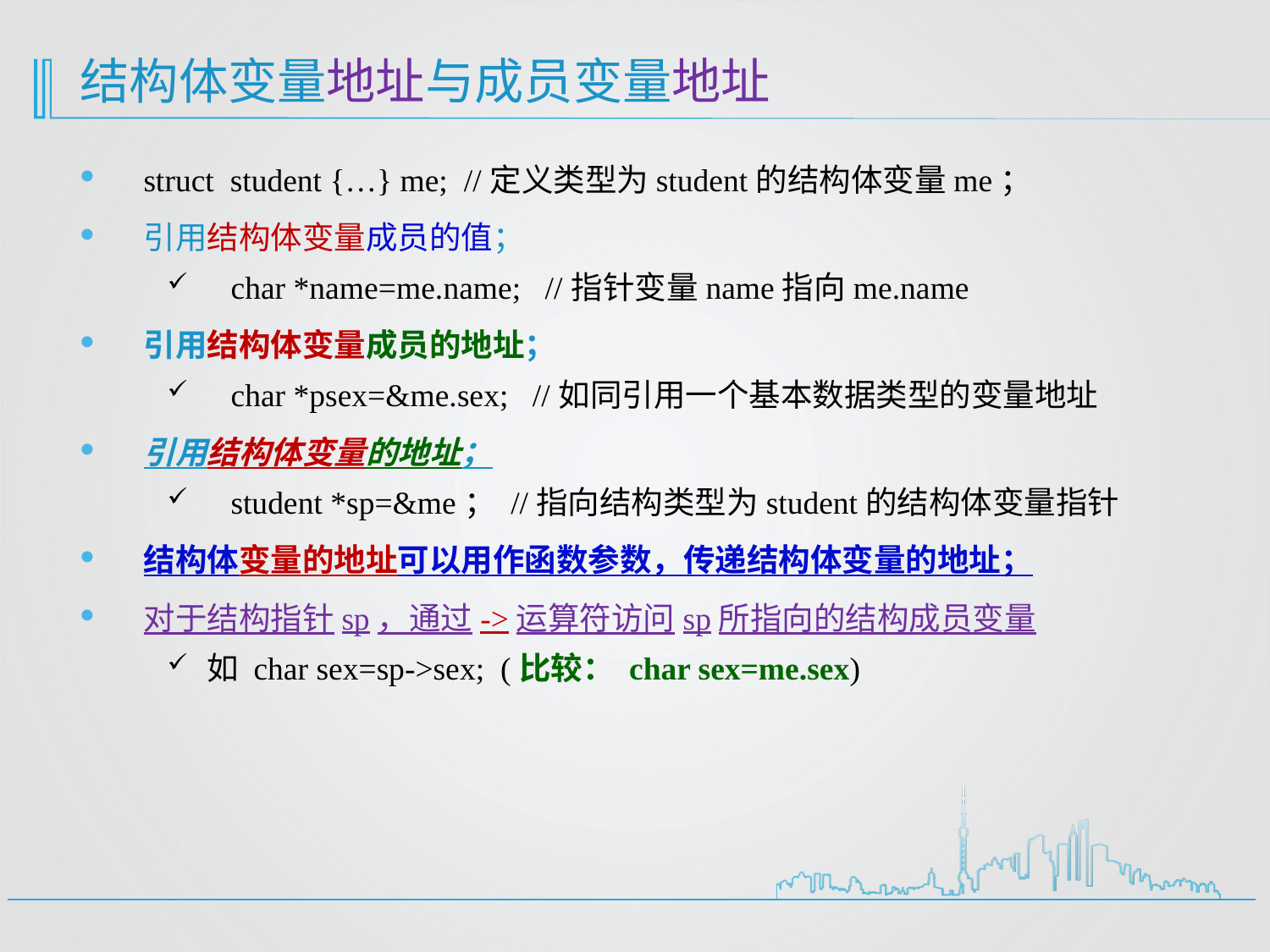

# 结构体变量地址与成员变量地址
struct  student {…} me;  //定义类型为student的结构体变量me；
引用结构体变量成员的值；
char *name=me.name;   //指针变量name指向me.name
引用结构体变量成员的地址；
char *psex=&me.sex;   //如同引用一个基本数据类型的变量地址
引用结构体变量的地址；
student *sp=&me； //指向结构类型为student的结构体变量指针
结构体变量的地址可以用作函数参数，传递结构体变量的地址；
对于结构指针sp，通过->运算符访问sp所指向的结构成员变量
如 char sex=sp->sex;  (比较： char sex=me.sex)